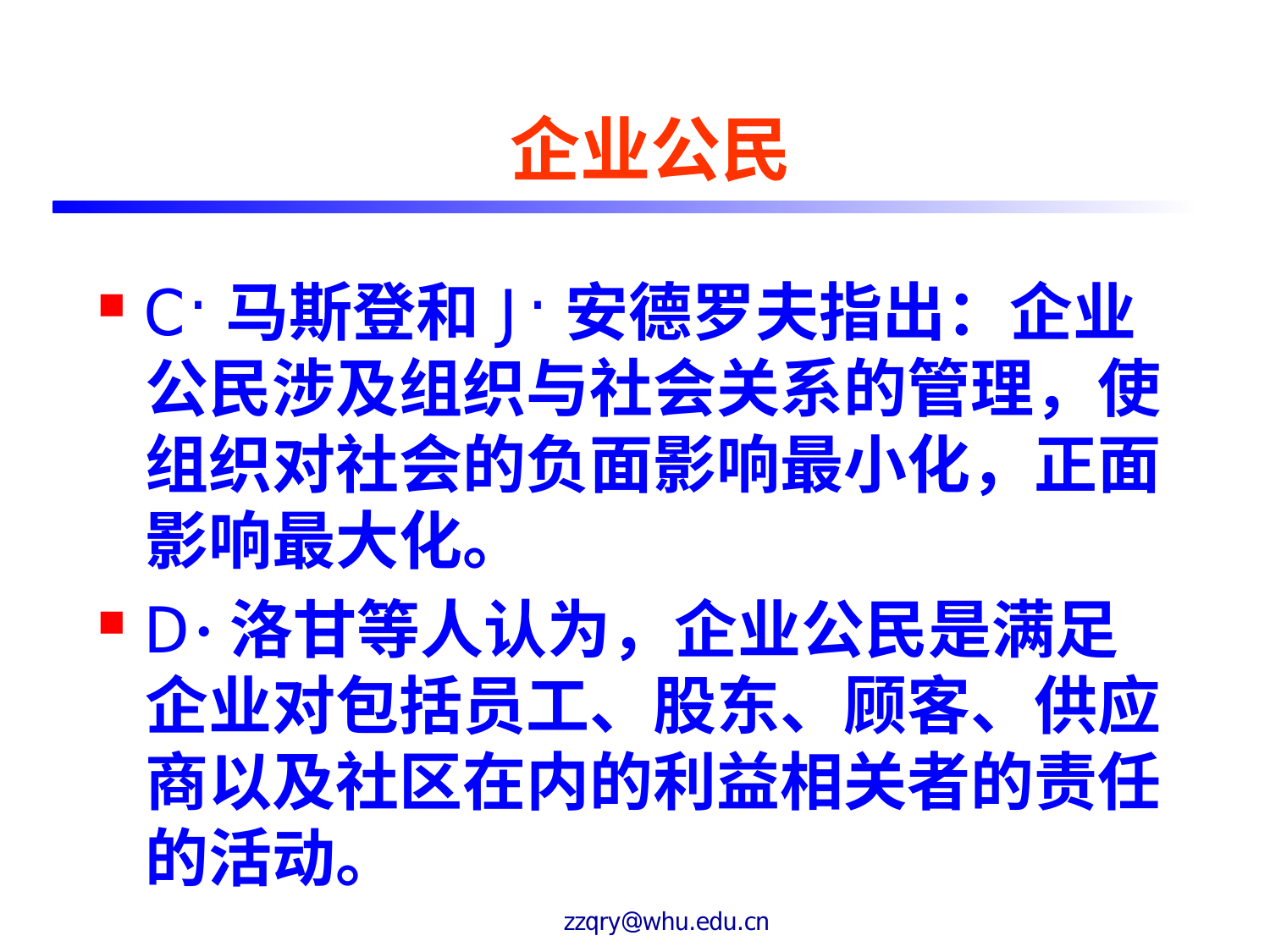

# 企业公民
C·马斯登和J·安德罗夫指出：企业公民涉及组织与社会关系的管理，使组织对社会的负面影响最小化，正面影响最大化。
D·洛甘等人认为，企业公民是满足企业对包括员工、股东、顾客、供应商以及社区在内的利益相关者的责任的活动。

zzqry@whu.edu.cn
49